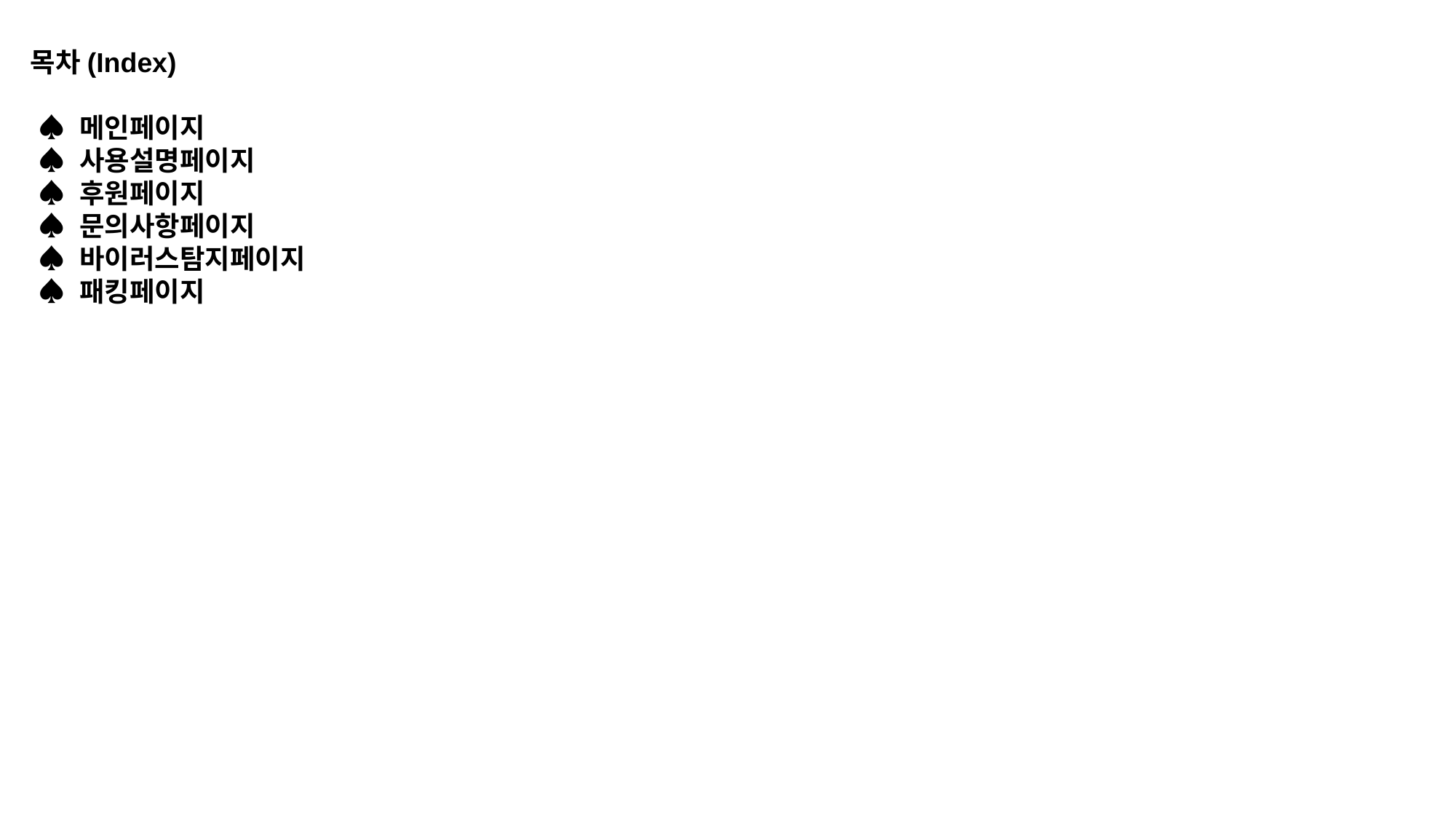

목차(Index)

 ♠ 메인페이지
 ♠ 사용설명페이지
 ♠ 후원페이지
 ♠ 문의사항페이지
 ♠ 바이러스탐지페이지
 ♠ 패킹페이지